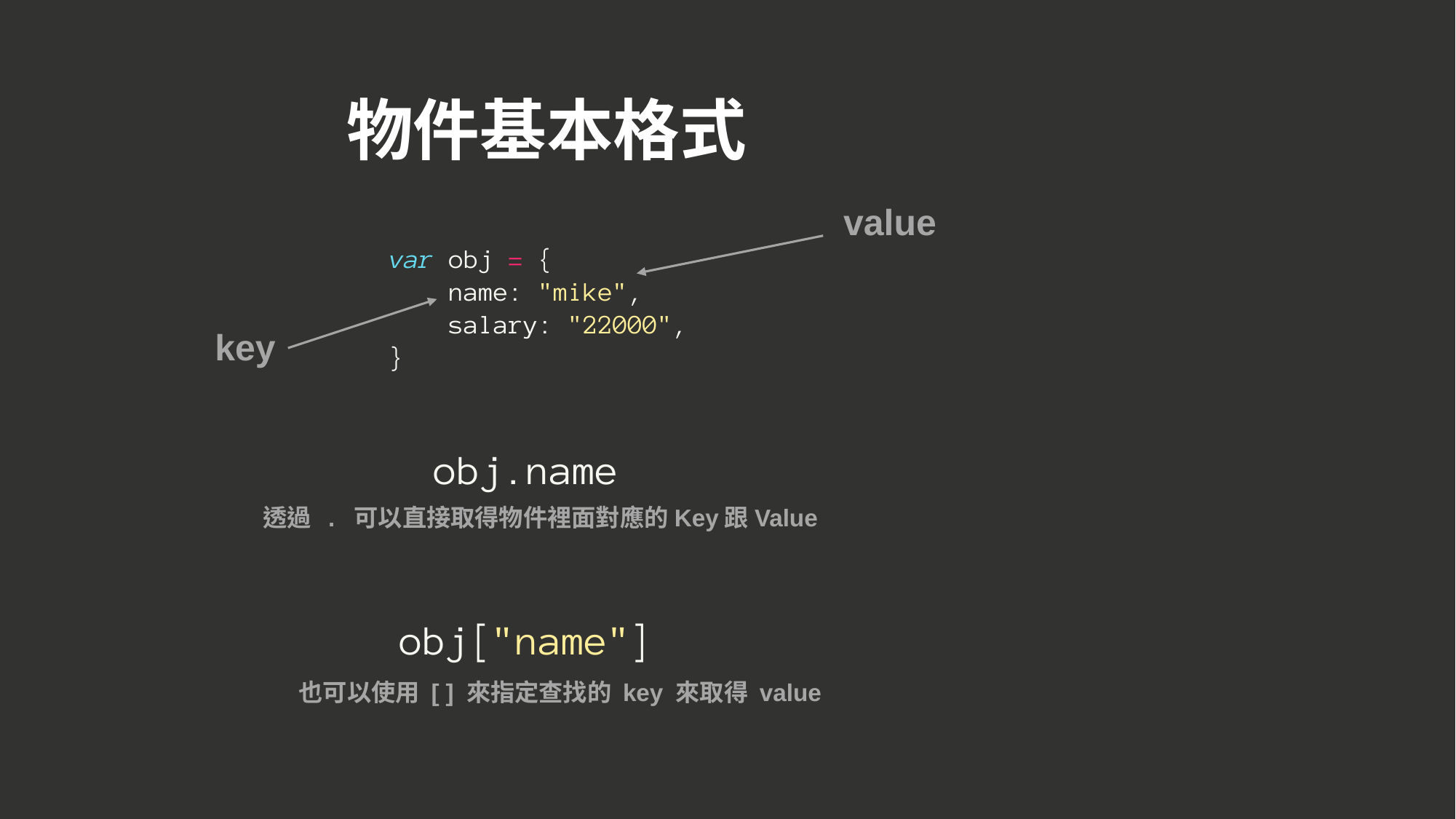

物件基本格式
value
var obj = {
    name: "mike",
    salary: "22000",
}
key
obj.name
透過  .  可以直接取得物件裡面對應的Key跟Value
obj["name"]
 也可以使用 [ ] 來指定查找的 key 來取得 value